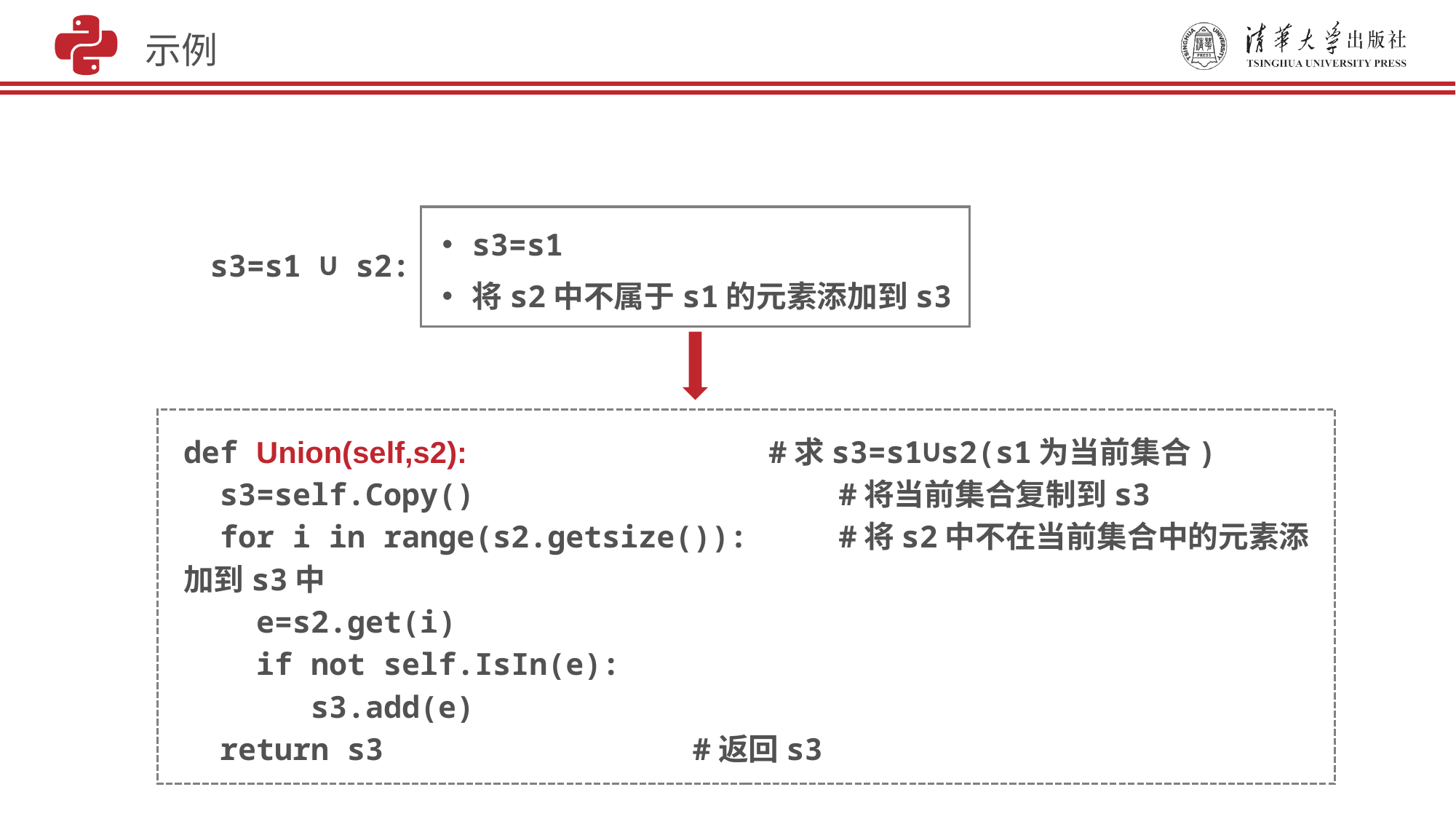

示例
s3=s1
将s2中不属于s1的元素添加到s3
s3=s1 ∪ s2:

def Union(self,s2):                                    #求s3=s1∪s2(s1为当前集合)
  s3=self.Copy()                    #将当前集合复制到s3
  for i in range(s2.getsize()):     #将s2中不在当前集合中的元素添加到s3中
    e=s2.get(i)
    if not self.IsIn(e):
       s3.add(e)
  return s3			    #返回s3